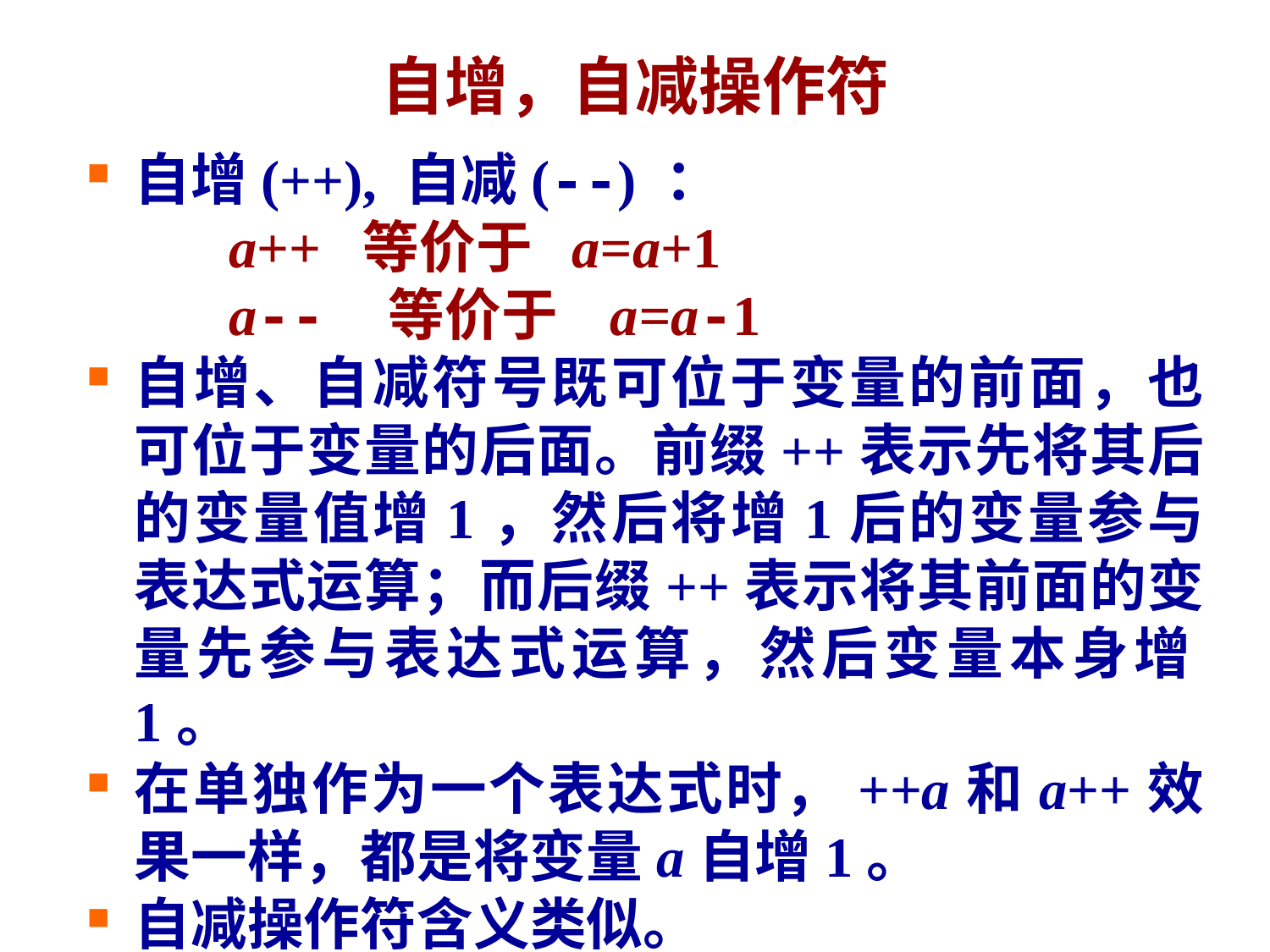

# 自增，自减操作符
自增(++), 自减(--) ：
          a++  等价于  a=a+1
          a--	等价于   a=a-1
自增、自减符号既可位于变量的前面，也可位于变量的后面。前缀++表示先将其后的变量值增1，然后将增1后的变量参与表达式运算；而后缀++表示将其前面的变量先参与表达式运算，然后变量本身增1。
在单独作为一个表达式时，++a和a++效果一样，都是将变量a自增1。
自减操作符含义类似。
29